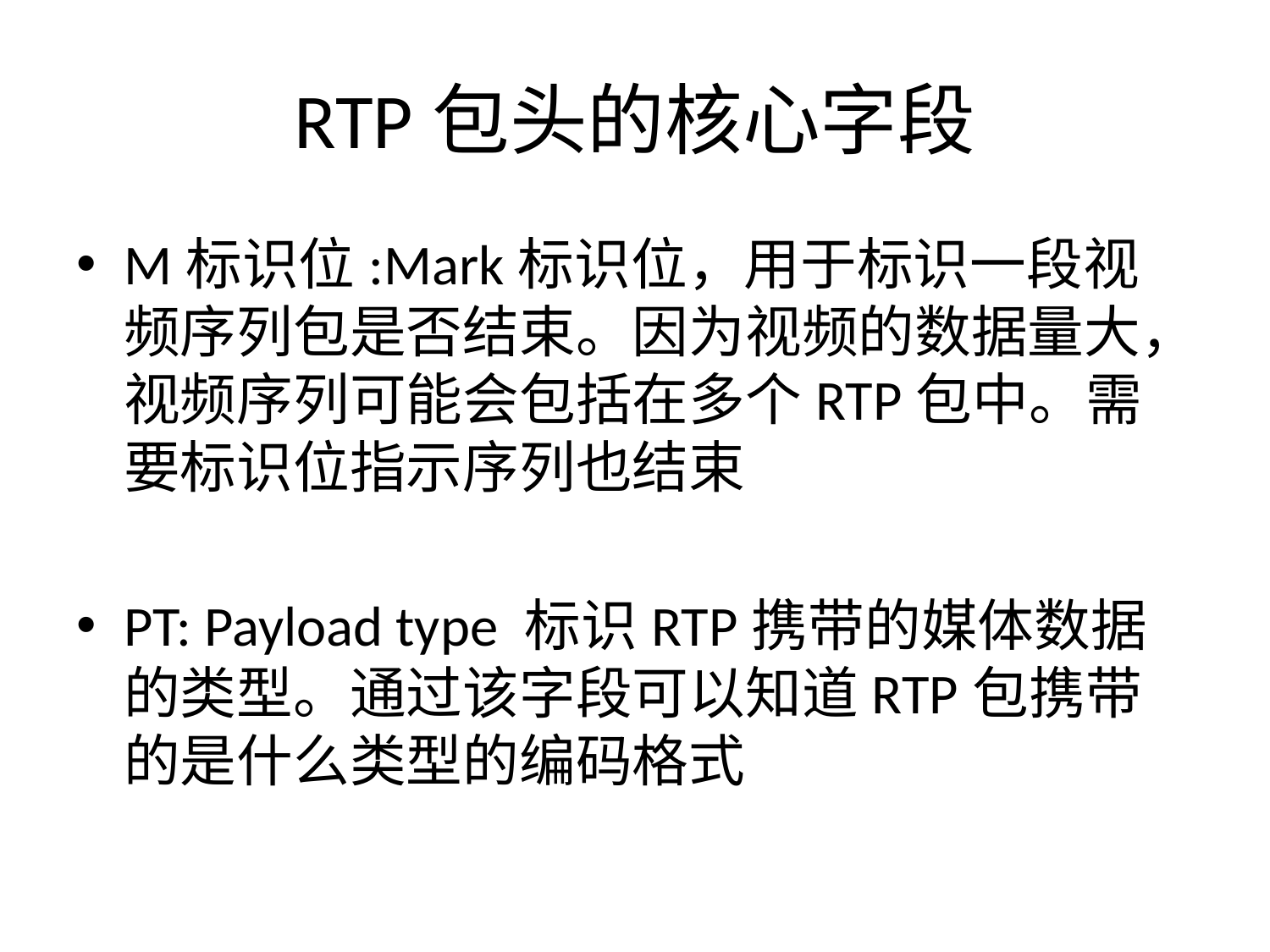

# RTP包头的核心字段
M标识位:Mark标识位，用于标识一段视频序列包是否结束。因为视频的数据量大，视频序列可能会包括在多个RTP包中。需要标识位指示序列也结束

PT: Payload type 标识RTP携带的媒体数据的类型。通过该字段可以知道RTP包携带的是什么类型的编码格式